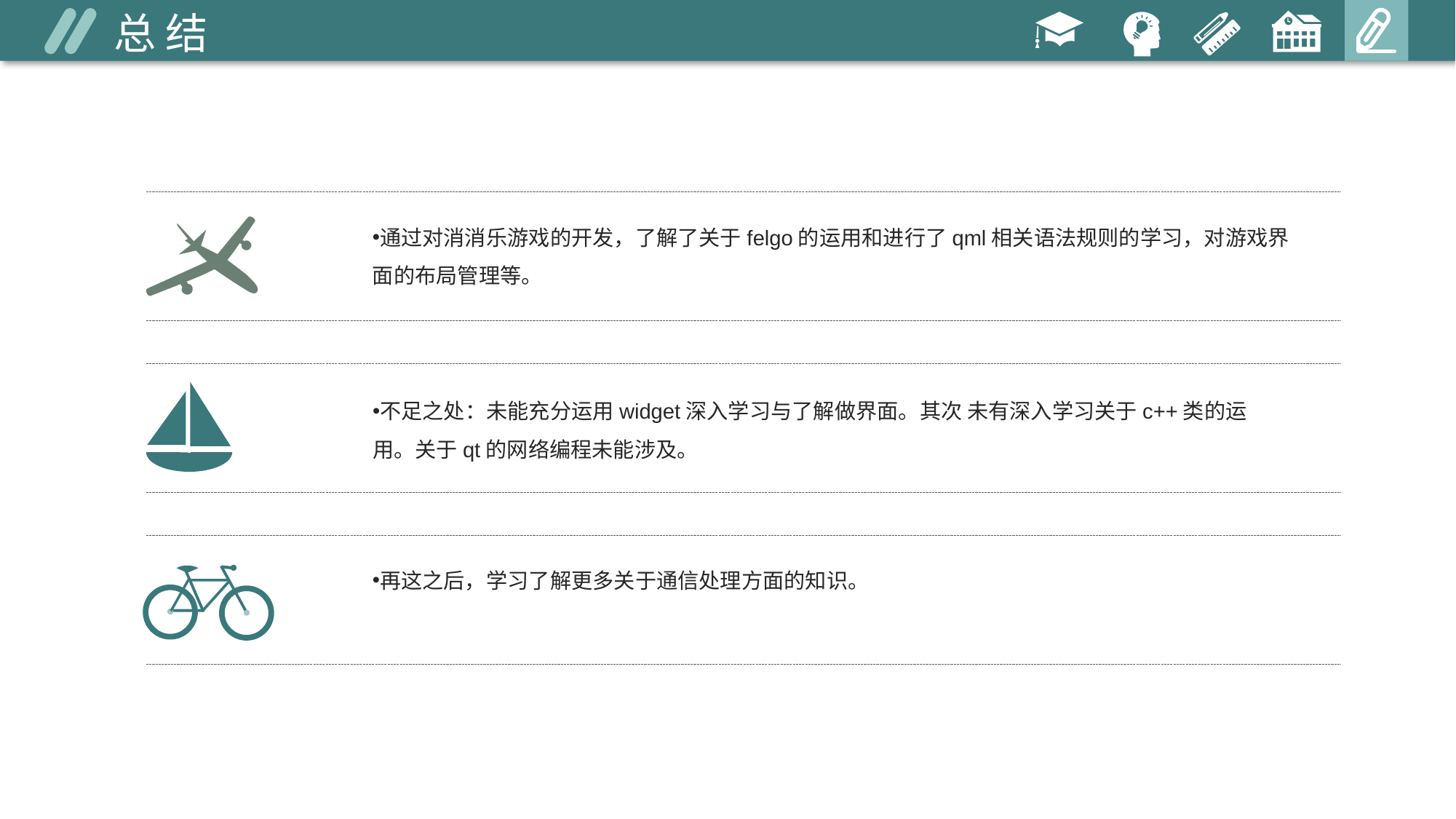

总结

通过对消消乐游戏的开发，了解了关于felgo的运用和进行了qml相关语法规则的学习，对游戏界面的布局管理等。

不足之处：未能充分运用widget深入学习与了解做界面。其次 未有深入学习关于c++类的运用。关于qt的网络编程未能涉及。

再这之后，学习了解更多关于通信处理方面的知识。